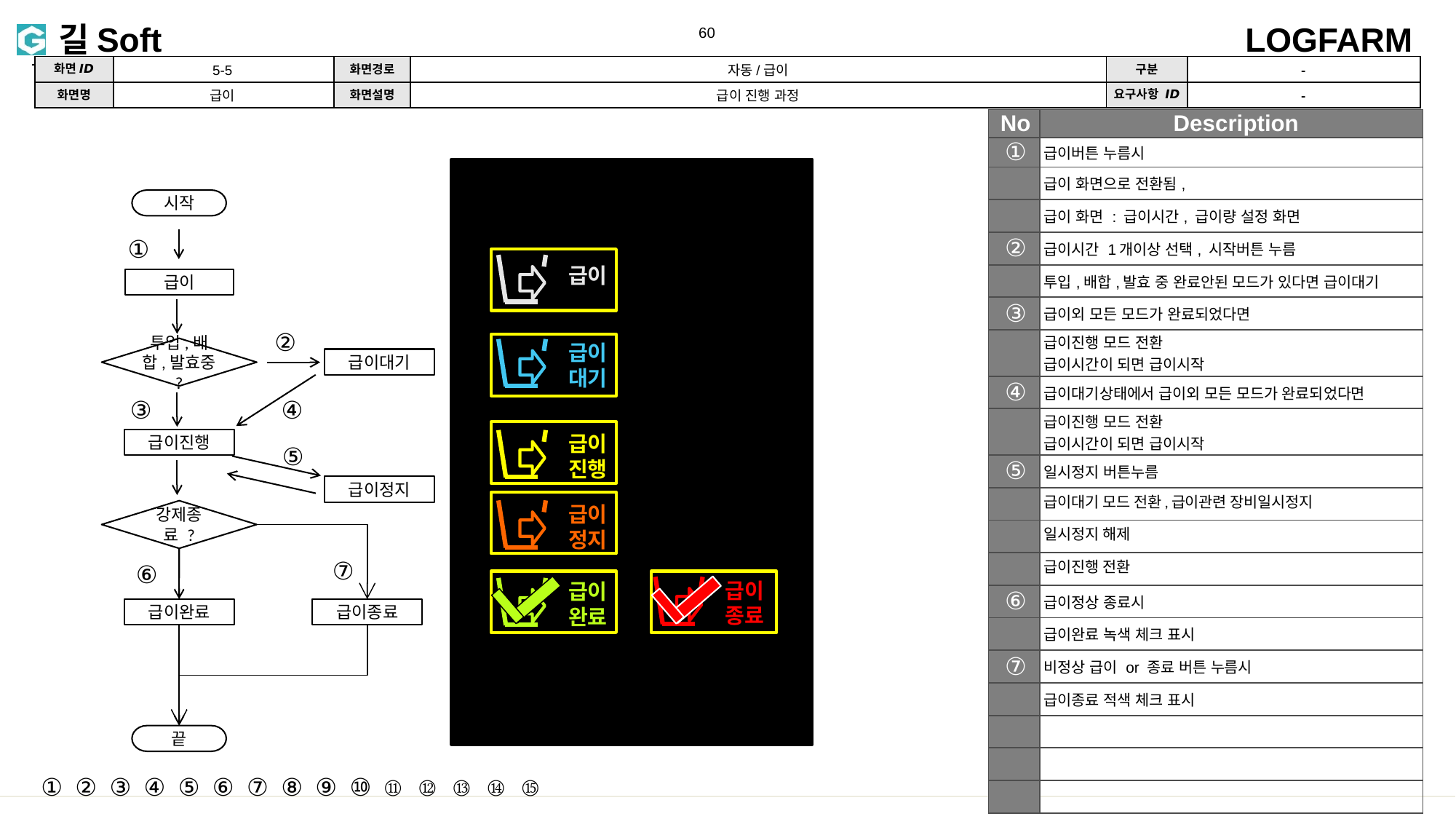

5-5
자동/급이
-
-
급이
급이 진행 과정
-
-
| No | Description |
| --- | --- |
| ① | 급이버튼 누름시 |
|  | 급이 화면으로 전환됨, |
|  | 급이 화면 : 급이시간, 급이량 설정 화면 |
| ② | 급이시간 1개이상 선택, 시작버튼 누름 |
|  | 투입,배합,발효 중 완료안된 모드가 있다면 급이대기 |
| ③ | 급이외 모든 모드가 완료되었다면 |
|  | 급이진행 모드 전환 급이시간이 되면 급이시작 |
| ④ | 급이대기상태에서 급이외 모든 모드가 완료되었다면 |
|  | 급이진행 모드 전환 급이시간이 되면 급이시작 |
| ⑤ | 일시정지 버튼누름 |
|  | 급이대기 모드 전환,급이관련 장비일시정지 |
|  | 일시정지 해제 |
|  | 급이진행 전환 |
| ⑥ | 급이정상 종료시 |
|  | 급이완료 녹색 체크 표시 |
| ⑦ | 비정상 급이 or 종료 버튼 누름시 |
|  | 급이종료 적색 체크 표시 |
|  |  |
|  |  |
|  |  |

시작
①

급이
급이
②

투입,배합,발효중 ?

급이
대기
급이대기
③
④

급이진행

급이
진행
⑤
급이정지

강제종료 ?
급이
정지
⑦
⑥

급이
종료

급이
완료

급이완료
급이종료
끝
①
②
③
④
⑤
⑥
⑦
⑧
⑨
⑩
⑪
⑫
⑬
⑭
⑮